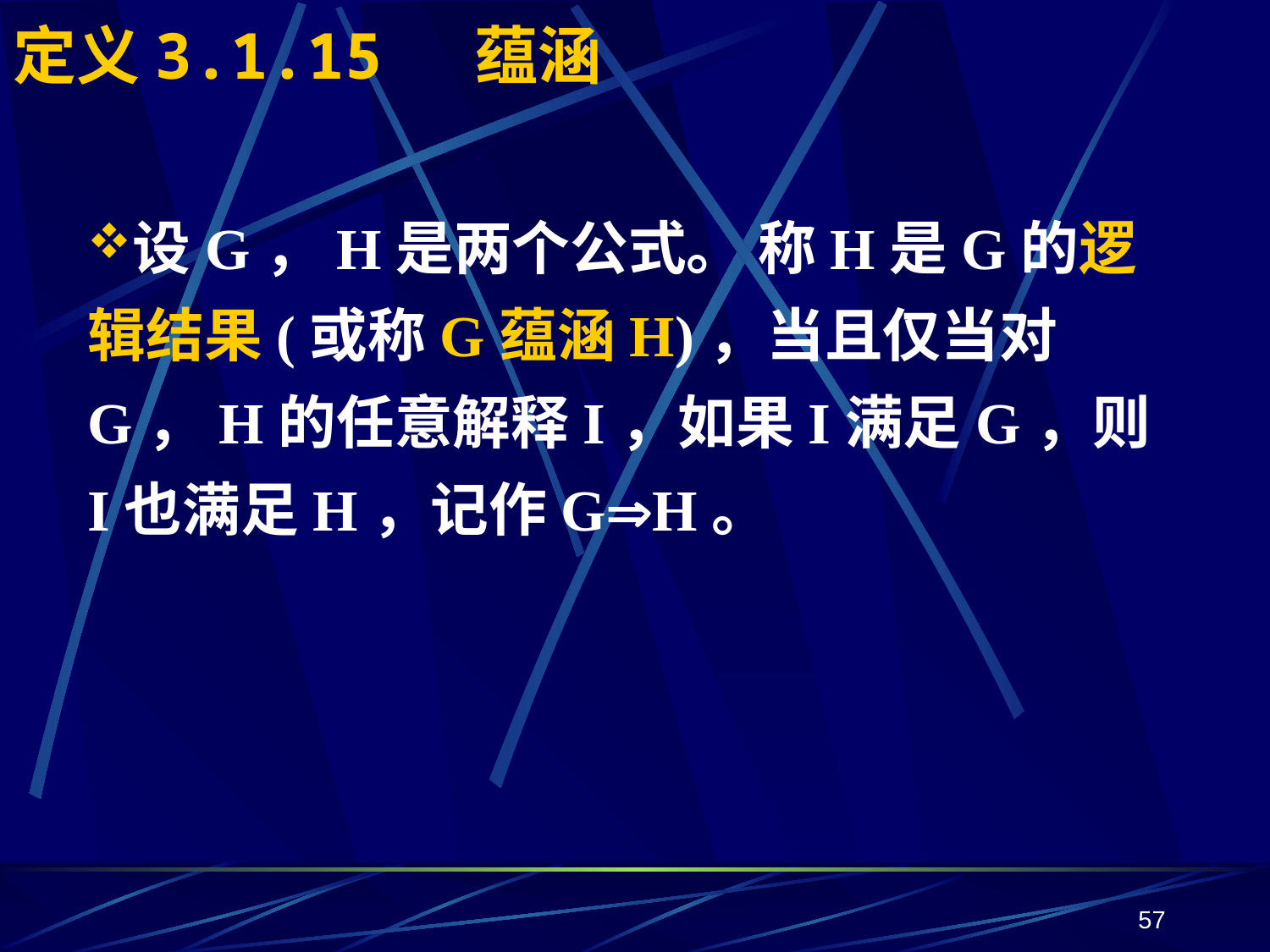

# 定义3.1.15  蕴涵
设G，H是两个公式。 称H是G的逻辑结果(或称G蕴涵H)，当且仅当对G，H的任意解释I，如果I满足G，则I也满足H，记作G⇒H。

57